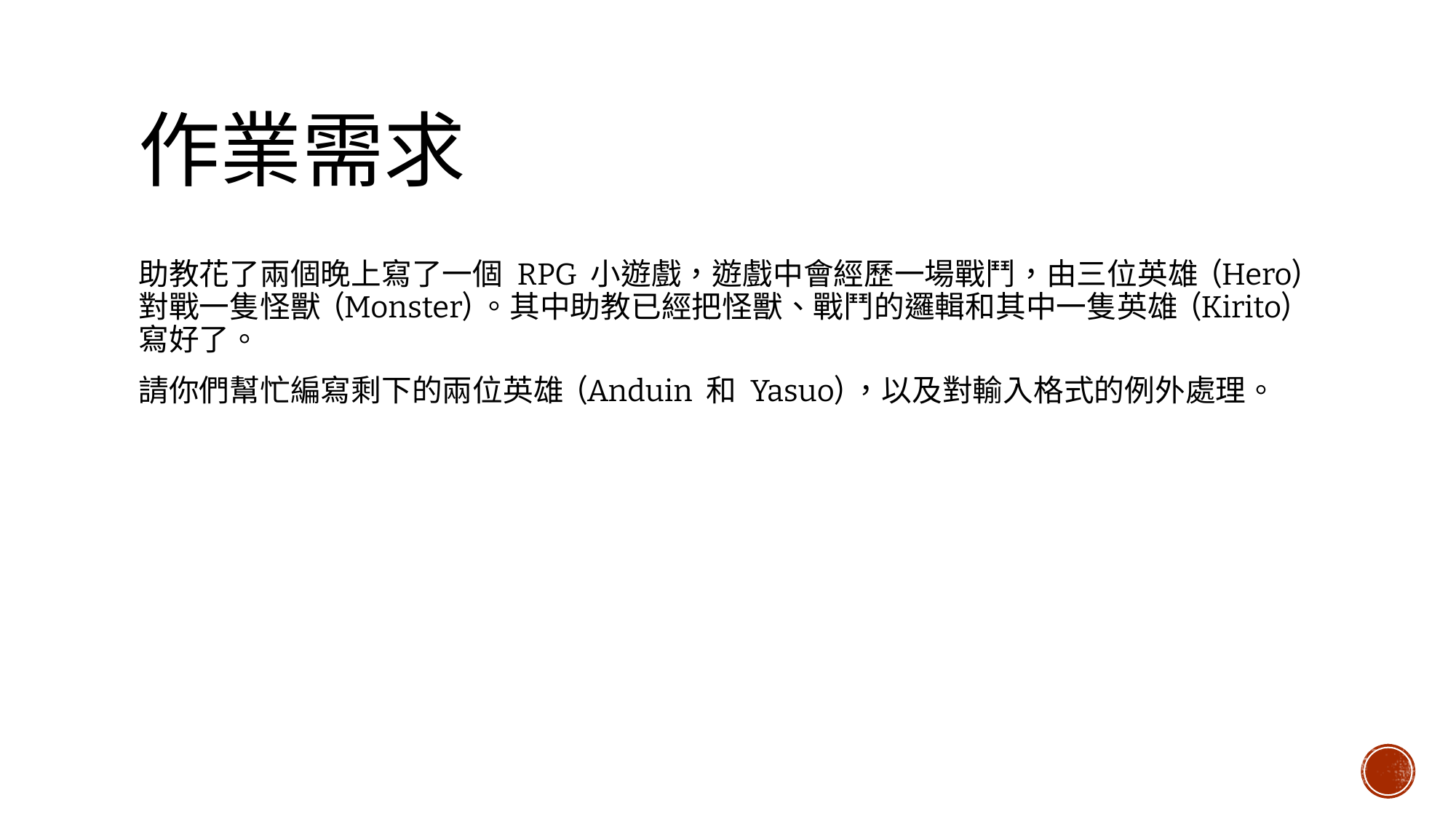

# 作業需求
助教花了兩個晚上寫了一個 RPG 小遊戲，遊戲中會經歷一場戰鬥，由三位英雄 (Hero) 對戰一隻怪獸 (Monster)。其中助教已經把怪獸、戰鬥的邏輯和其中一隻英雄 (Kirito)寫好了。
請你們幫忙編寫剩下的兩位英雄 (Anduin 和 Yasuo)，以及對輸入格式的例外處理。